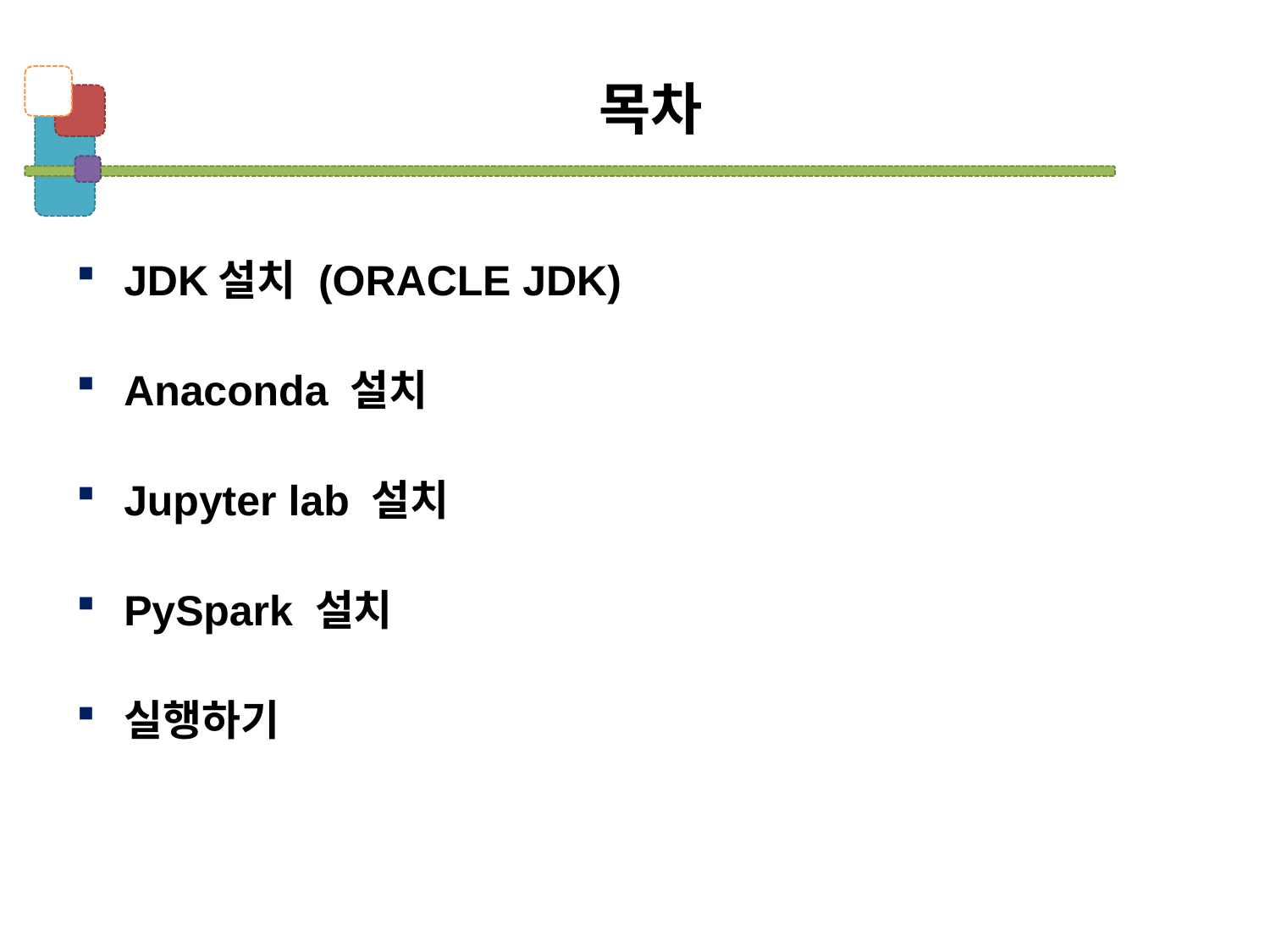

# 목차
JDK설치 (ORACLE JDK)
Anaconda 설치
Jupyter lab 설치
PySpark 설치
실행하기